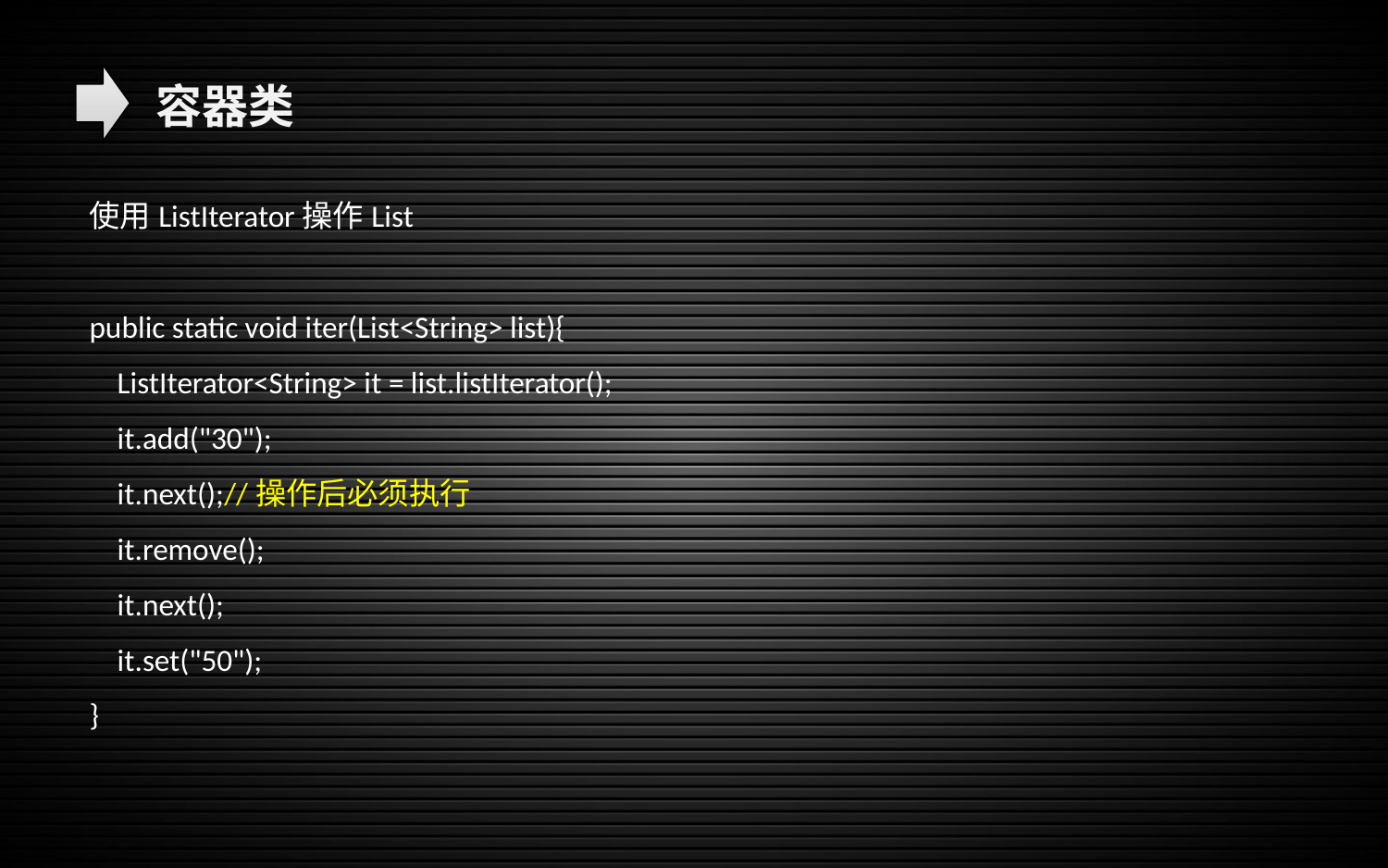

容器类
使用ListIterator操作List

public static void iter(List<String> list){
    ListIterator<String> it = list.listIterator();
    it.add("30");
    it.next();//操作后必须执行
    it.remove();
    it.next();
    it.set("50");
}